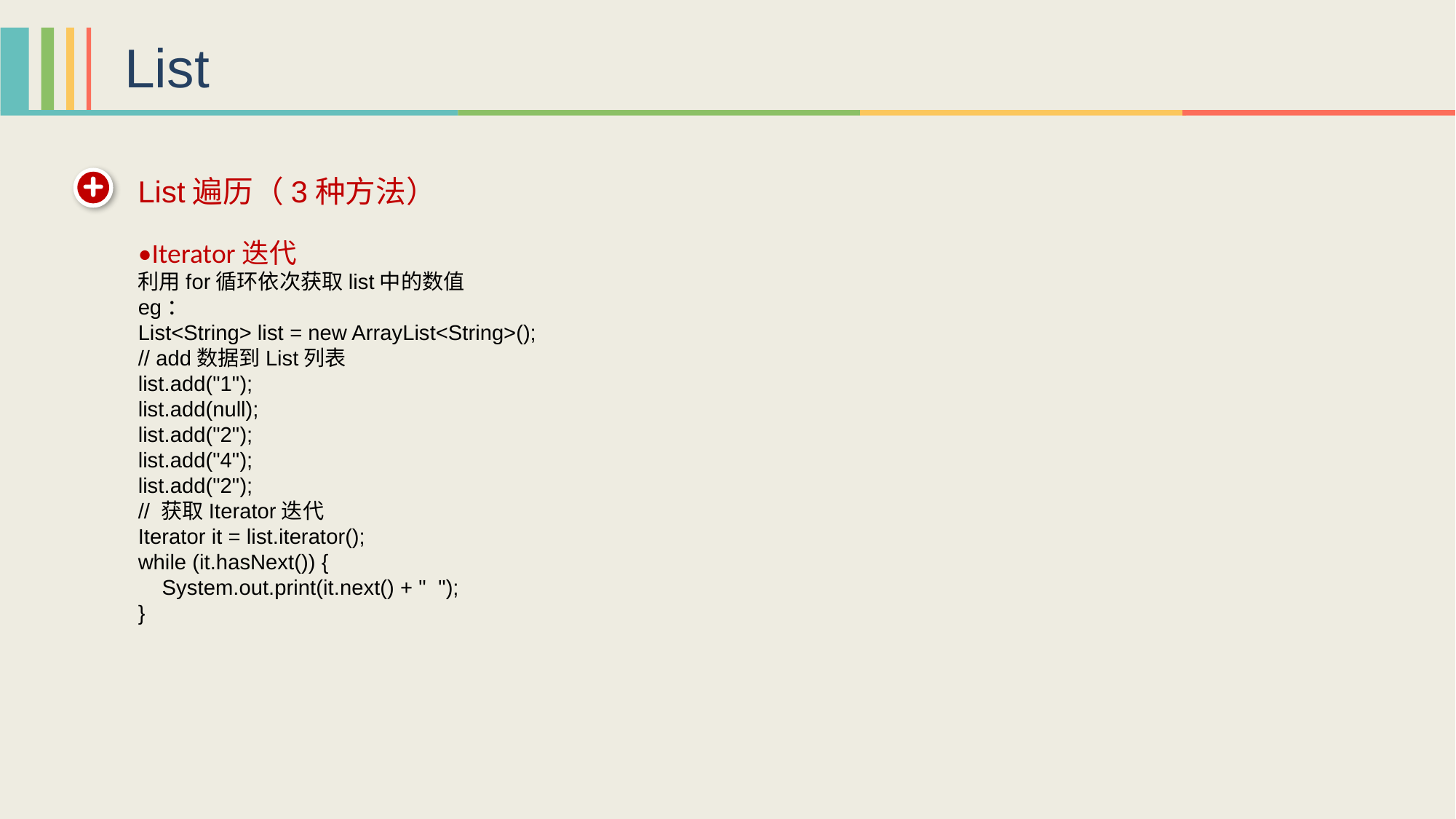

List

List遍历（3种方法）

•Iterator迭代
利用for循环依次获取list中的数值
eg：
List<String> list = new ArrayList<String>();
// add数据到List列表
list.add("1");
list.add(null);
list.add("2");
list.add("4");
list.add("2");
// 获取Iterator迭代
Iterator it = list.iterator();
while (it.hasNext()) {
    System.out.print(it.next() + "  ");
}